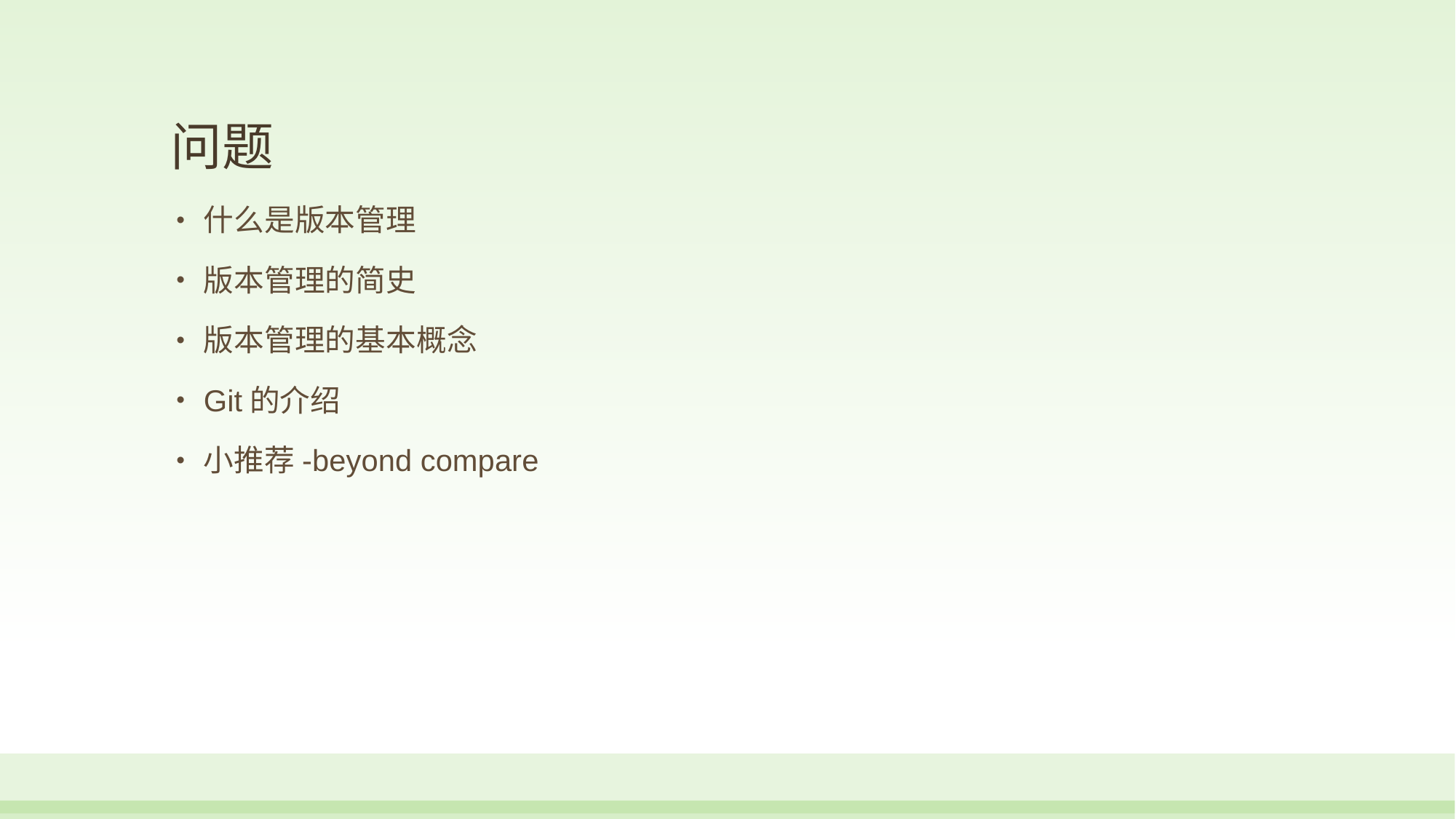

# 问题
什么是版本管理
版本管理的简史
版本管理的基本概念
Git的介绍
小推荐-beyond compare